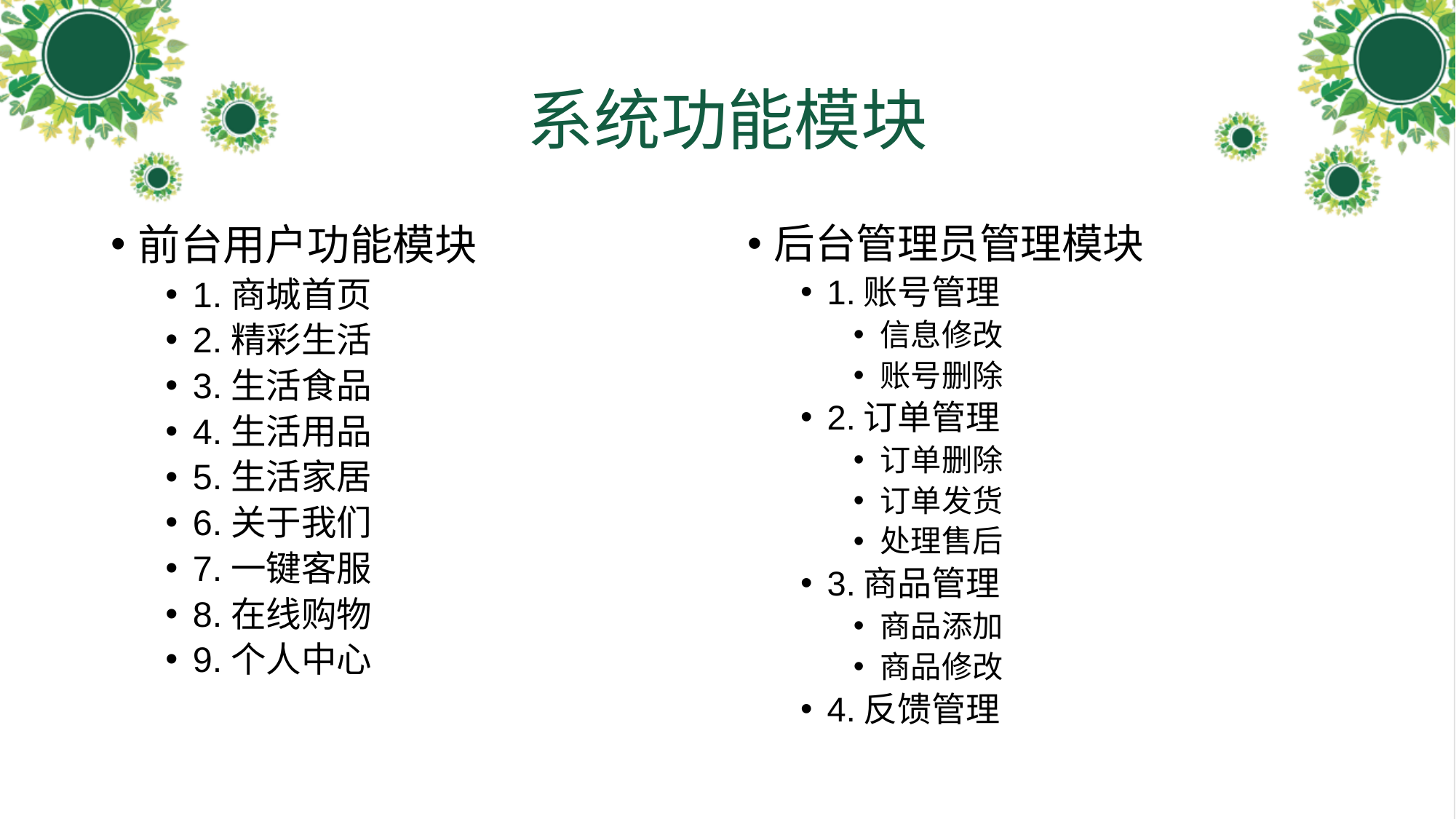

# 系统功能模块
前台用户功能模块
1.商城首页
2.精彩生活
3.生活食品
4.生活用品
5.生活家居
6.关于我们
7.一键客服
8.在线购物
9.个人中心
后台管理员管理模块
1.账号管理
信息修改
账号删除
2.订单管理
订单删除
订单发货
处理售后
3.商品管理
商品添加
商品修改
4.反馈管理